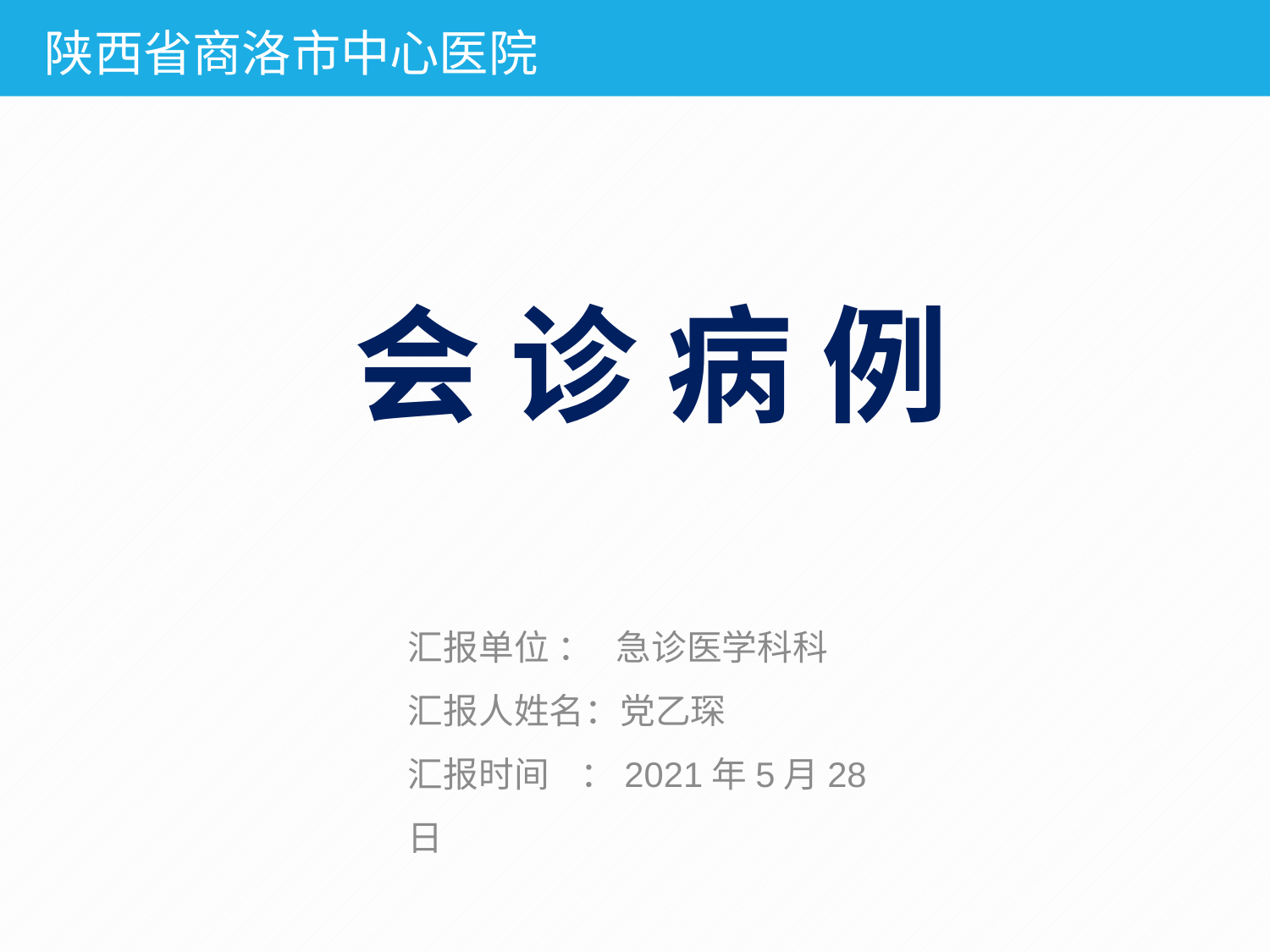

陕西省商洛市中心医院
会 诊 病 例
汇报单位 ：   急诊医学科科
汇报人姓名：党乙琛
汇报时间    ：2021年5月28日